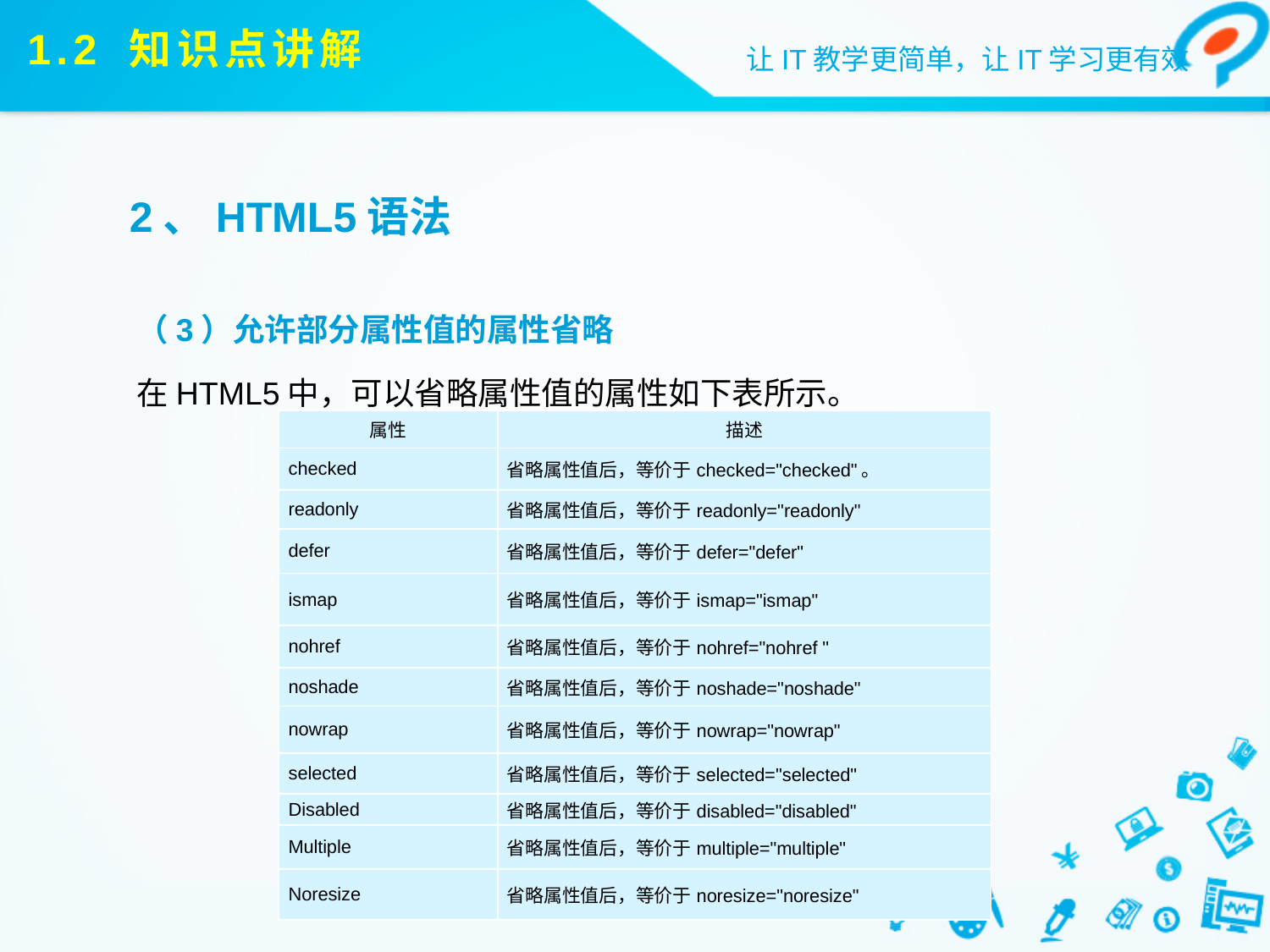

# 1.2 知识点讲解
2、HTML5语法
（3）允许部分属性值的属性省略
在HTML5中，可以省略属性值的属性如下表所示。
| 属性 | 描述 |
| --- | --- |
| checked | 省略属性值后，等价于checked="checked"。 |
| readonly | 省略属性值后，等价于readonly="readonly" |
| defer | 省略属性值后，等价于defer="defer" |
| ismap | 省略属性值后，等价于ismap="ismap" |
| nohref | 省略属性值后，等价于nohref="nohref " |
| noshade | 省略属性值后，等价于noshade="noshade" |
| nowrap | 省略属性值后，等价于nowrap="nowrap" |
| selected | 省略属性值后，等价于selected="selected" |
| Disabled | 省略属性值后，等价于disabled="disabled" |
| Multiple | 省略属性值后，等价于multiple="multiple" |
| Noresize | 省略属性值后，等价于noresize="noresize" |